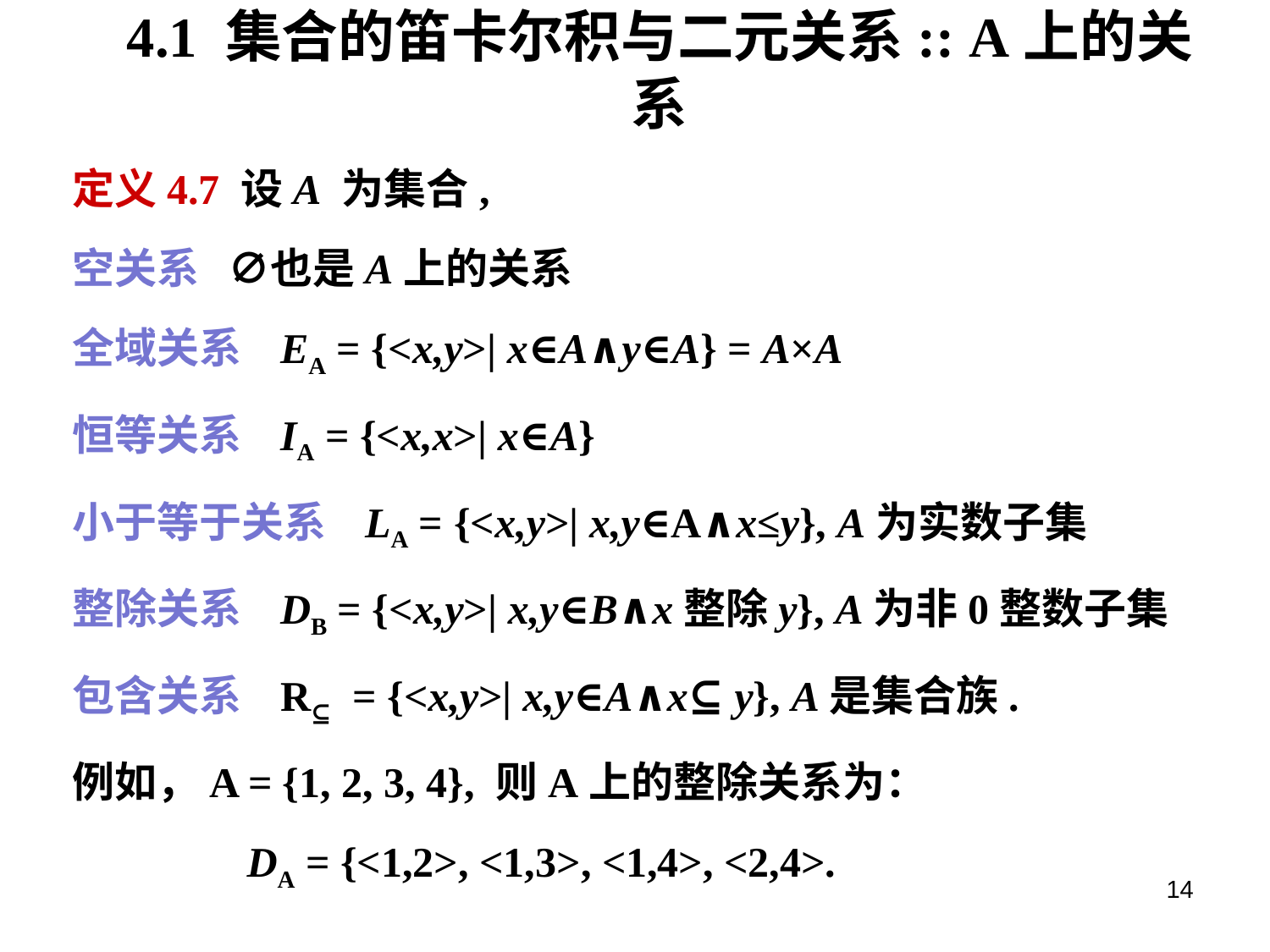

# 4.1 集合的笛卡尔积与二元关系:: A上的关系
定义4.7 设A 为集合,
空关系   ∅也是A上的关系
全域关系   EA = {<x,y>| x∈A∧y∈A} = A×A
恒等关系   IA = {<x,x>| x∈A}
小于等于关系   LA = {<x,y>| x,y∈A∧x≤y}, A为实数子集
整除关系   DB = {<x,y>| x,y∈B∧x整除y}, A为非0整数子集
包含关系   R⊆  = {<x,y>| x,y∈A∧x⊆ y}, A是集合族.
例如，A = {1, 2, 3, 4}, 则A上的整除关系为：
		DA = {<1,2>, <1,3>, <1,4>, <2,4>.
14